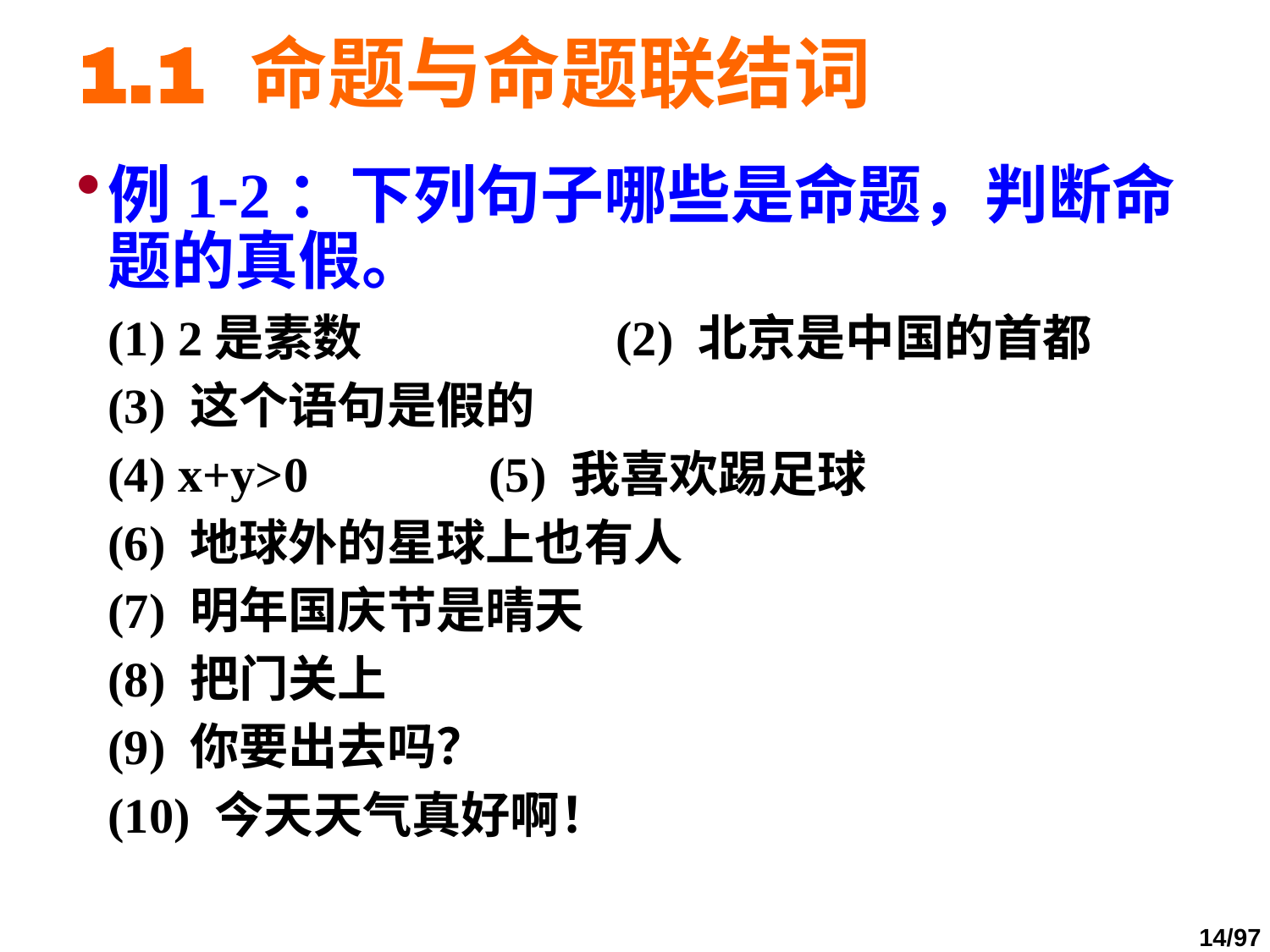

# 1.1 命题与命题联结词
例1-2：下列句子哪些是命题，判断命题的真假。
	(1) 2是素数		(2) 北京是中国的首都
	(3) 这个语句是假的
	(4) x+y>0		(5) 我喜欢踢足球
	(6) 地球外的星球上也有人
	(7) 明年国庆节是晴天
	(8) 把门关上
	(9) 你要出去吗？
	(10) 今天天气真好啊！